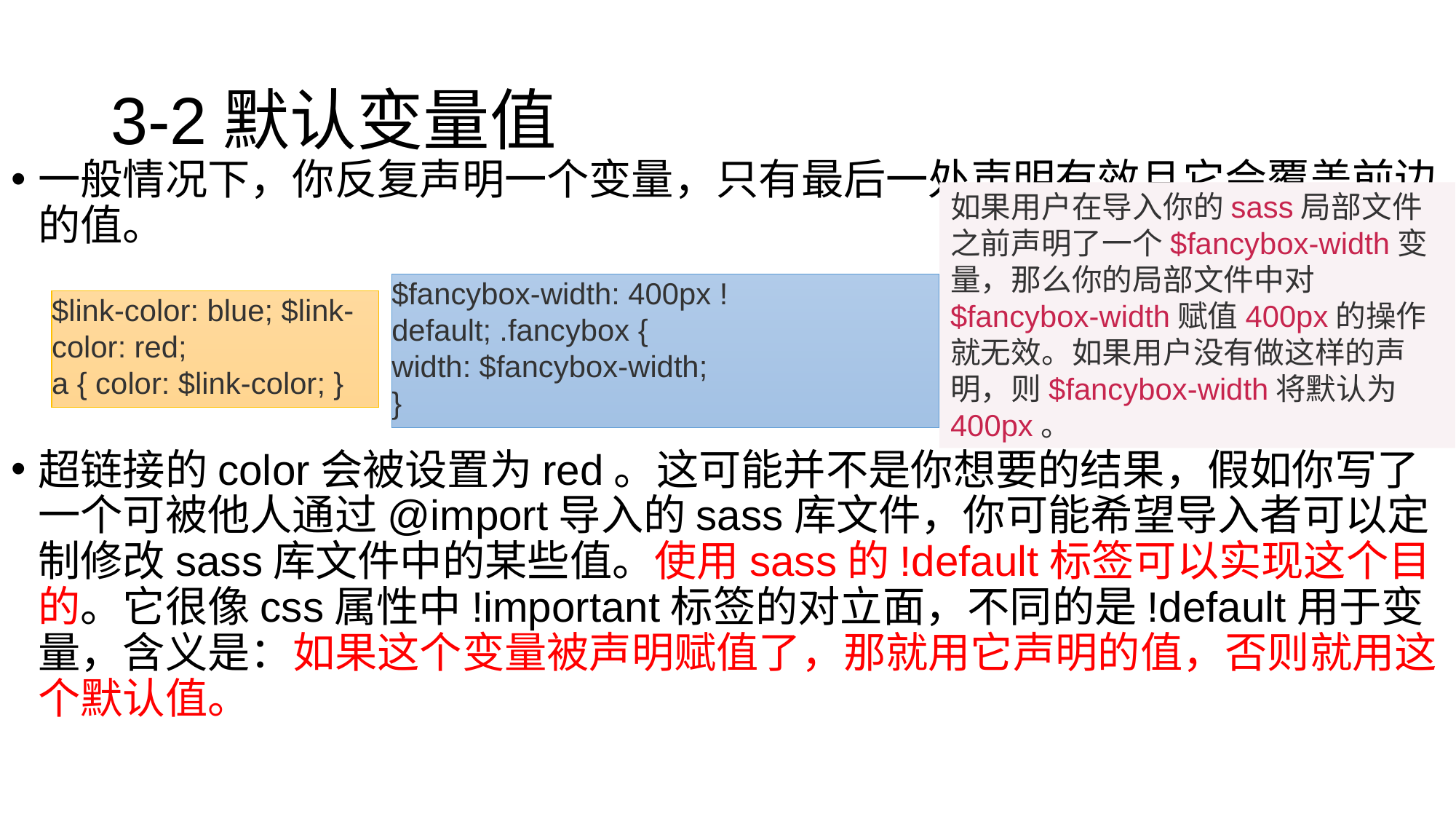

# 3-2默认变量值
一般情况下，你反复声明一个变量，只有最后一处声明有效且它会覆盖前边的值。

超链接的color会被设置为red。这可能并不是你想要的结果，假如你写了一个可被他人通过@import导入的sass库文件，你可能希望导入者可以定制修改sass库文件中的某些值。使用sass的!default标签可以实现这个目的。它很像css属性中!important标签的对立面，不同的是!default用于变量，含义是：如果这个变量被声明赋值了，那就用它声明的值，否则就用这个默认值。
如果用户在导入你的sass局部文件之前声明了一个$fancybox-width变量，那么你的局部文件中对$fancybox-width赋值400px的操作就无效。如果用户没有做这样的声明，则$fancybox-width将默认为400px。
$link-color: blue; $link-color: red;
a { color: $link-color; }
$fancybox-width: 400px !default; .fancybox {
width: $fancybox-width;
}